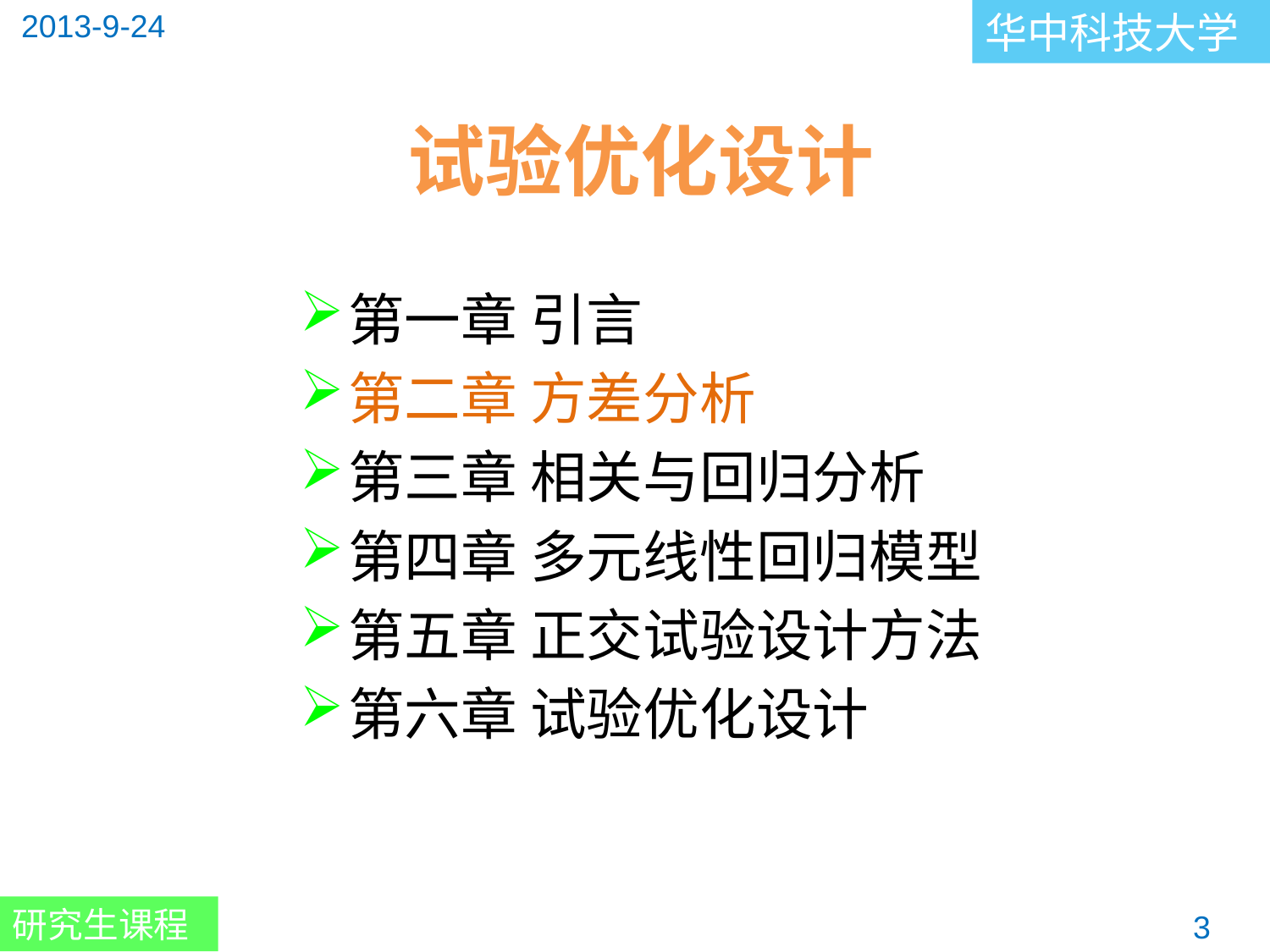

试验优化设计
第一章 引言
第二章 方差分析
第三章 相关与回归分析
第四章 多元线性回归模型
第五章 正交试验设计方法
第六章 试验优化设计